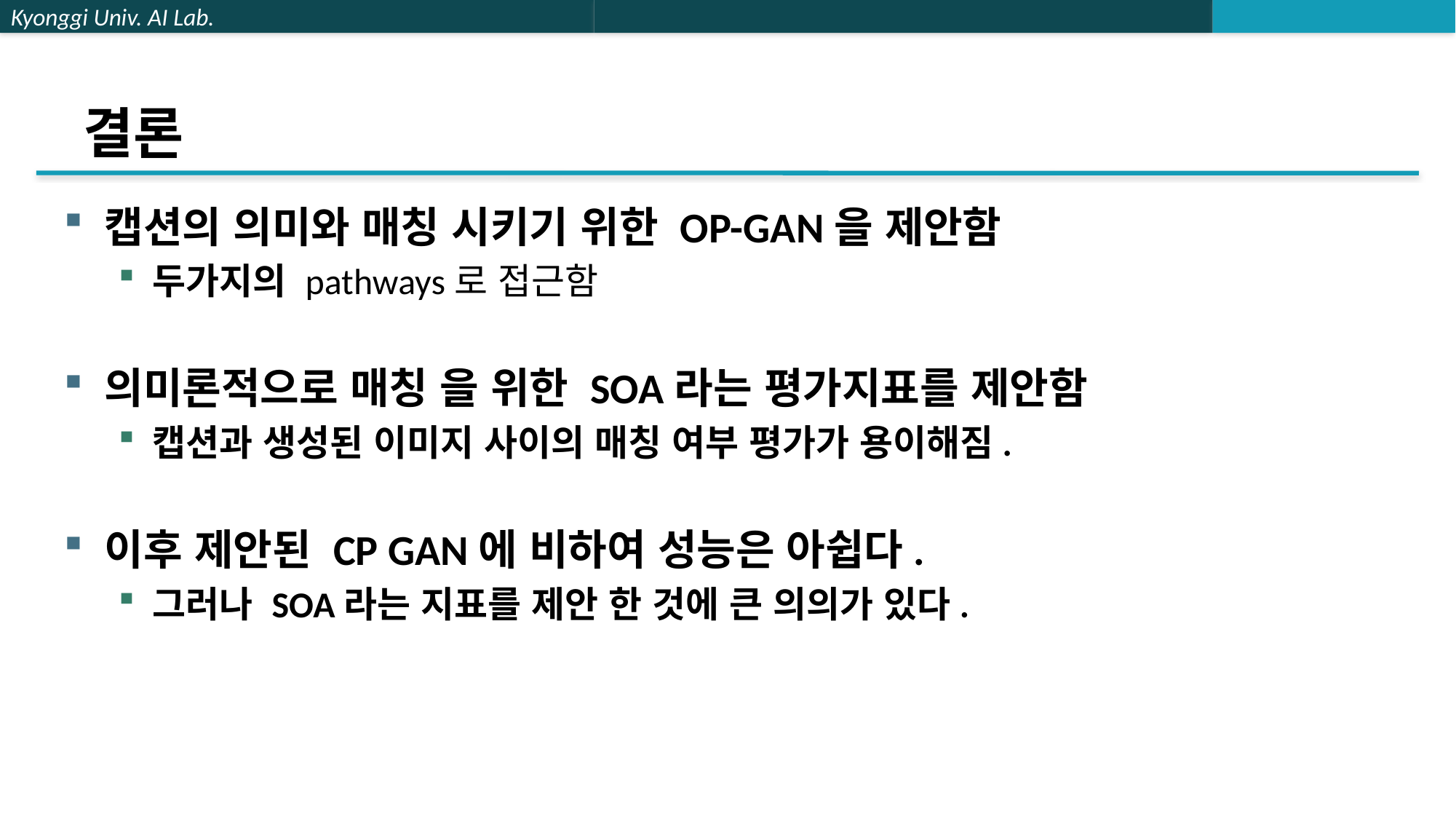

# 결론
캡션의 의미와 매칭 시키기 위한 OP-GAN을 제안함
두가지의 pathways로 접근함

의미론적으로 매칭 을 위한 SOA라는 평가지표를 제안함
캡션과 생성된 이미지 사이의 매칭 여부 평가가 용이해짐.

이후 제안된 CP GAN에 비하여 성능은 아쉽다.
그러나 SOA라는 지표를 제안 한 것에 큰 의의가 있다.